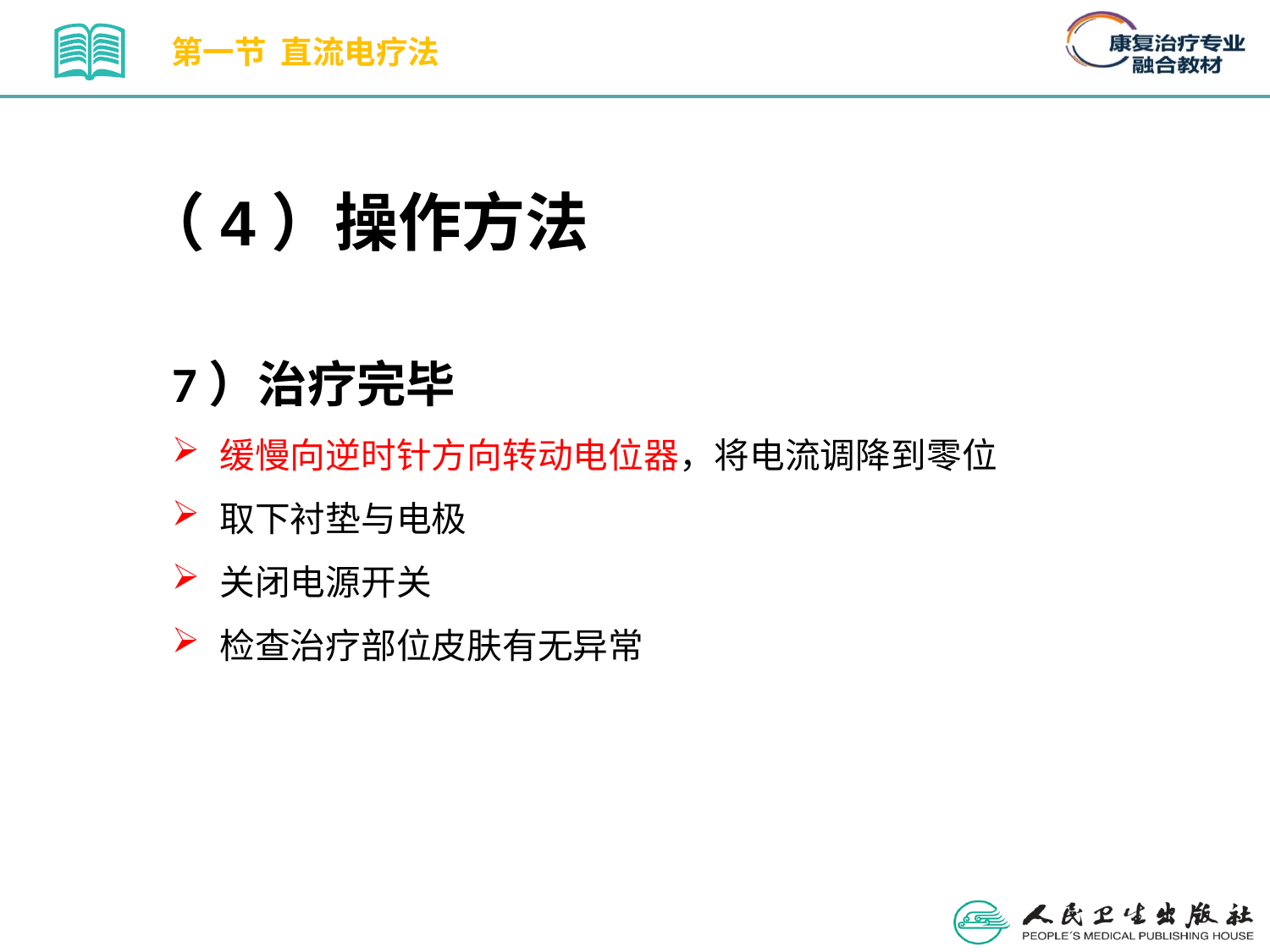

第一节  直流电疗法
（4）操作方法
7）治疗完毕
缓慢向逆时针方向转动电位器，将电流调降到零位
取下衬垫与电极
关闭电源开关
检查治疗部位皮肤有无异常